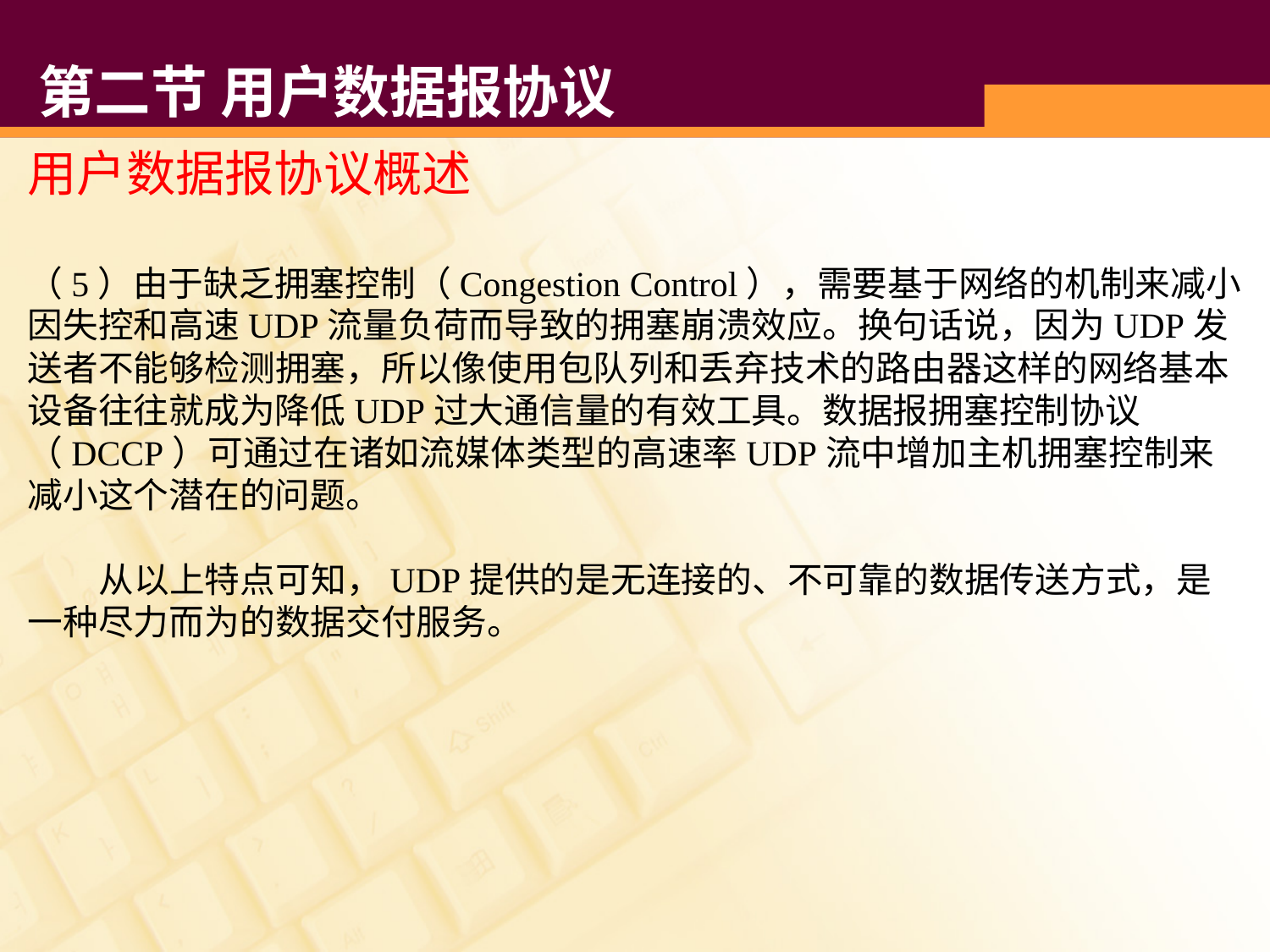

# 第二节 用户数据报协议
用户数据报协议概述

（5）由于缺乏拥塞控制（Congestion Control），需要基于网络的机制来减小因失控和高速UDP流量负荷而导致的拥塞崩溃效应。换句话说，因为UDP发送者不能够检测拥塞，所以像使用包队列和丢弃技术的路由器这样的网络基本设备往往就成为降低UDP过大通信量的有效工具。数据报拥塞控制协议（DCCP）可通过在诸如流媒体类型的高速率UDP流中增加主机拥塞控制来减小这个潜在的问题。

        从以上特点可知，UDP提供的是无连接的、不可靠的数据传送方式，是一种尽力而为的数据交付服务。